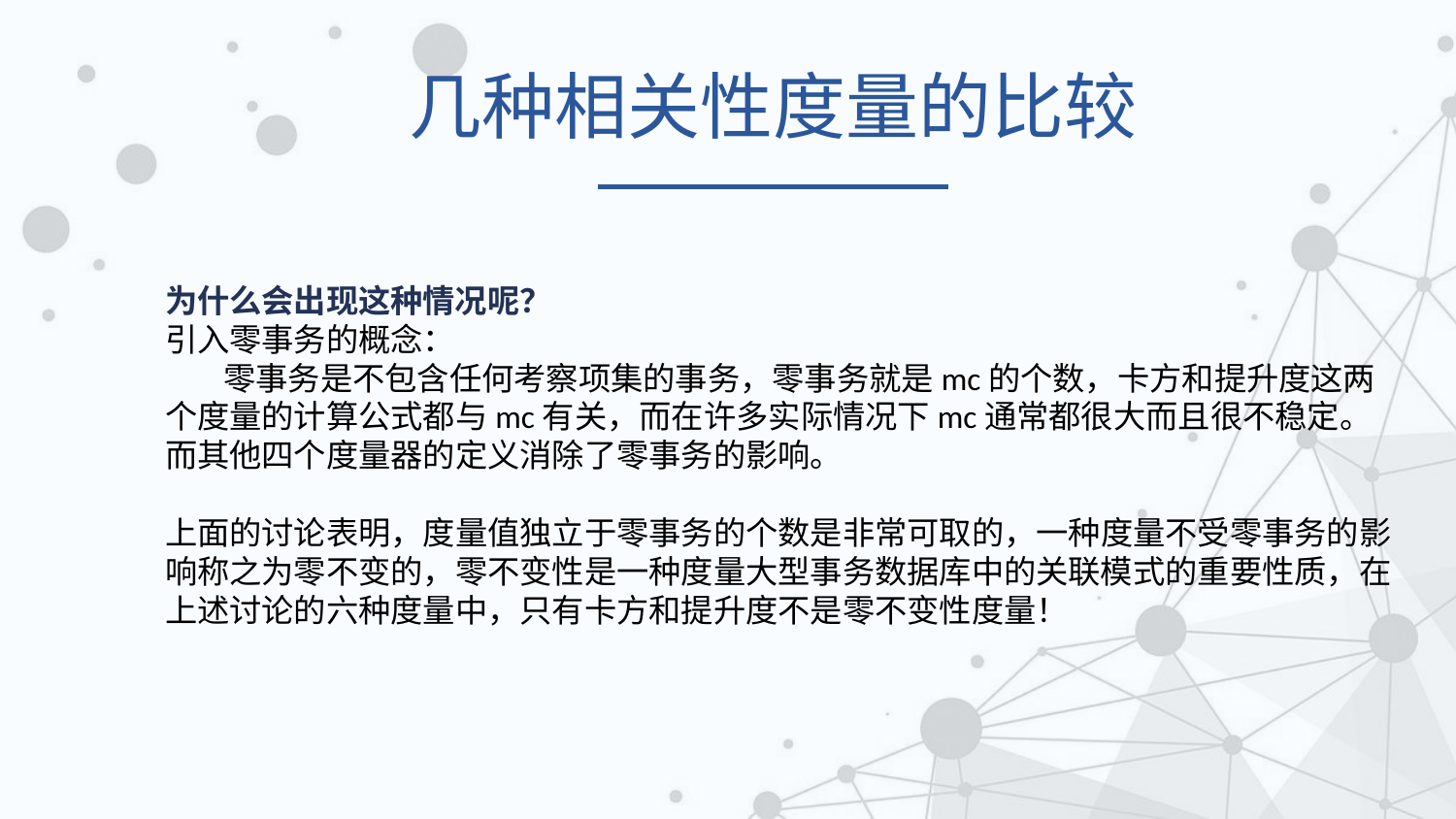

几种相关性度量的比较

为什么会出现这种情况呢？
引入零事务的概念：
       零事务是不包含任何考察项集的事务，零事务就是mc的个数，卡方和提升度这两个度量的计算公式都与mc有关，而在许多实际情况下mc通常都很大而且很不稳定。而其他四个度量器的定义消除了零事务的影响。

上面的讨论表明，度量值独立于零事务的个数是非常可取的，一种度量不受零事务的影响称之为零不变的，零不变性是一种度量大型事务数据库中的关联模式的重要性质，在上述讨论的六种度量中，只有卡方和提升度不是零不变性度量！
余弦

为了回答这个问题